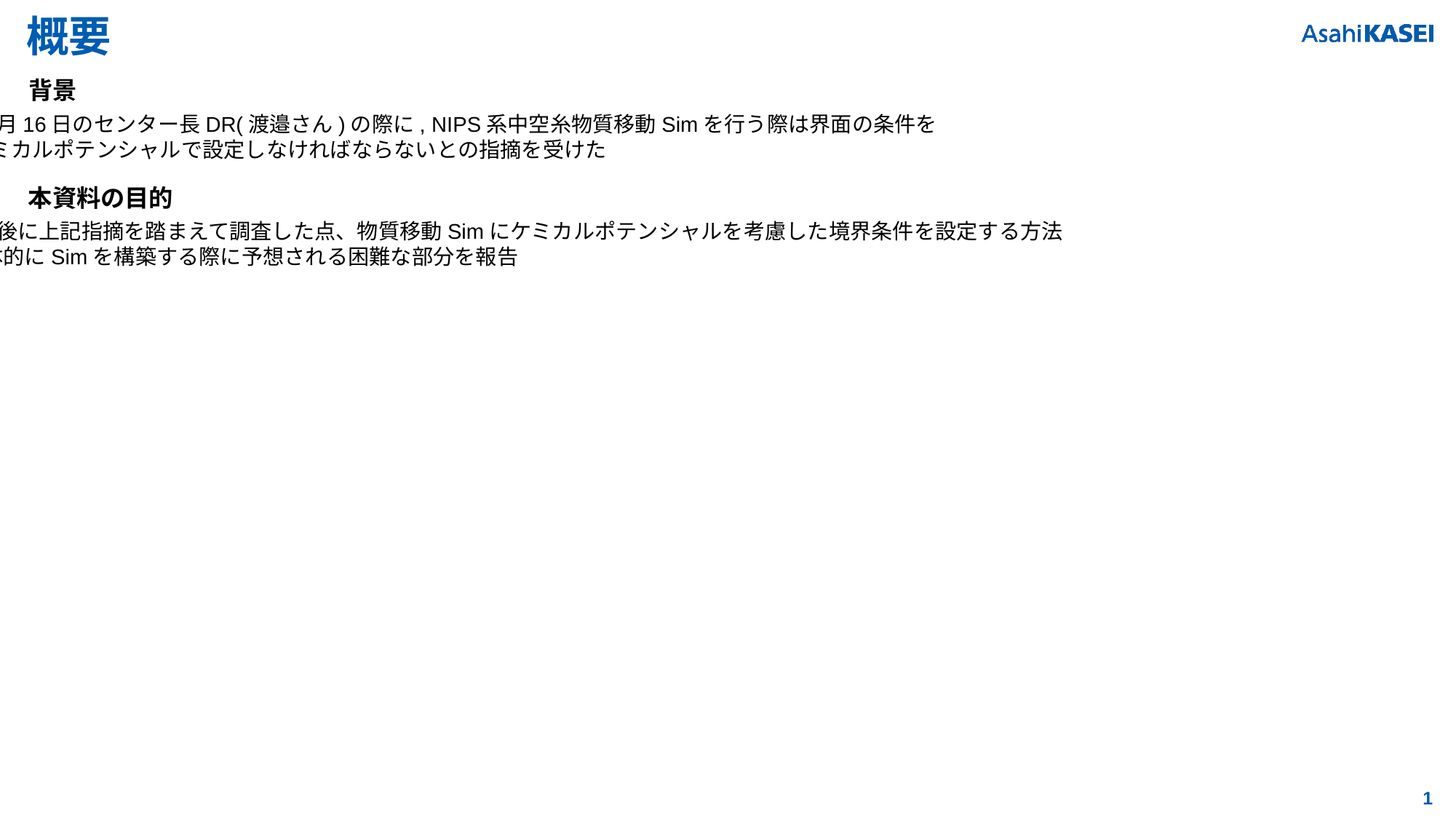

# 概要
背景
11月16日のセンター長DR(渡邉さん)の際に, NIPS系中空糸物質移動Simを行う際は界面の条件を
ケミカルポテンシャルで設定しなければならないとの指摘を受けた
本資料の目的
DR後に上記指摘を踏まえて調査した点、物質移動Simにケミカルポテンシャルを考慮した境界条件を設定する方法
具体的にSimを構築する際に予想される困難な部分を報告
1